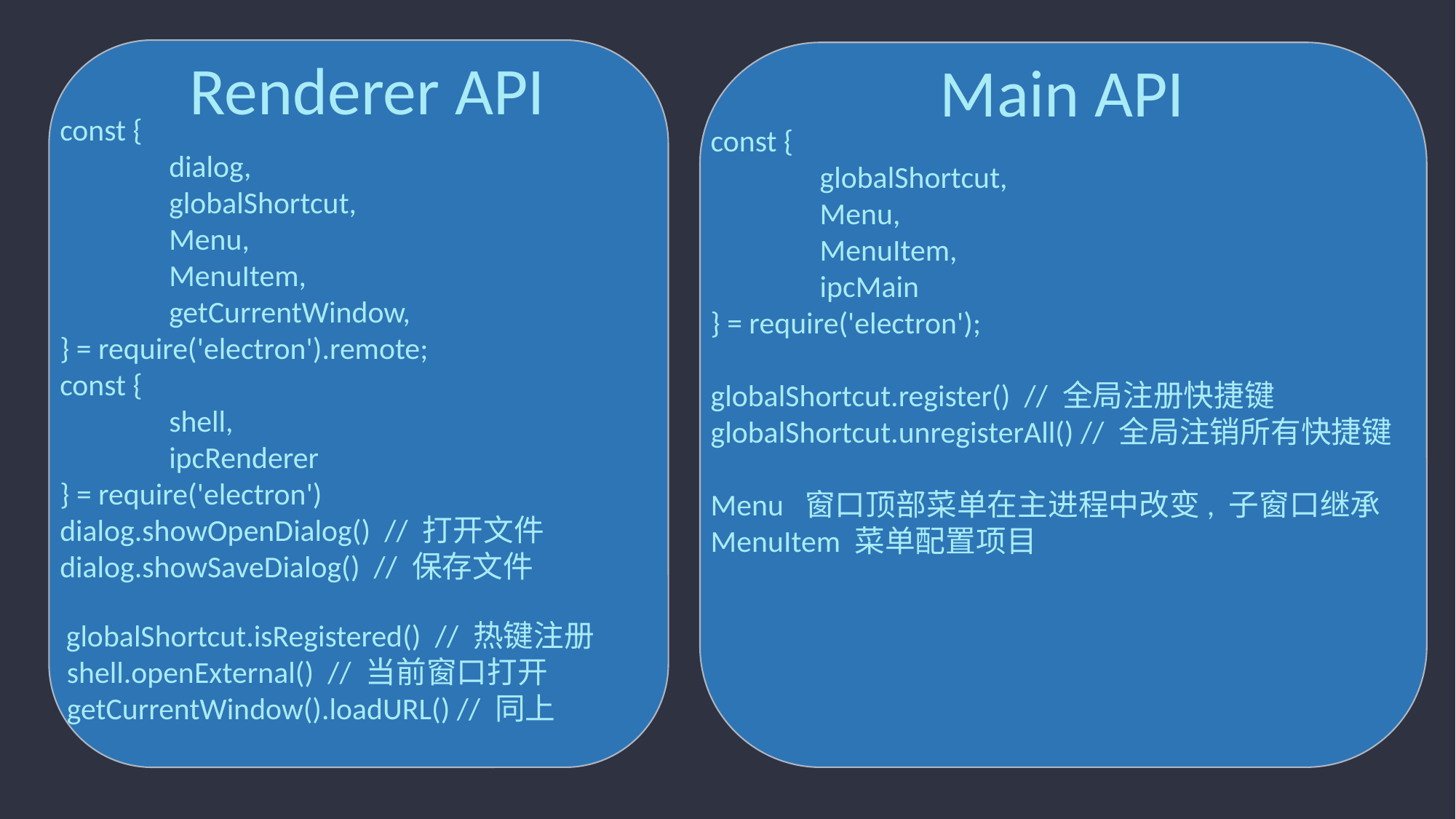

Renderer API
Main API
const {
	dialog,
	globalShortcut,
	Menu,
	MenuItem,
	getCurrentWindow,
} = require('electron').remote;
const {
	shell,
	ipcRenderer
} = require('electron')
dialog.showOpenDialog()  // 打开文件
dialog.showSaveDialog()  // 保存文件

 globalShortcut.isRegistered()  // 热键注册
 shell.openExternal()  // 当前窗口打开
 getCurrentWindow().loadURL() // 同上

const {
	globalShortcut,
	Menu,
	MenuItem,
	ipcMain
} = require('electron');

globalShortcut.register()  // 全局注册快捷键
globalShortcut.unregisterAll() // 全局注销所有快捷键

Menu  窗口顶部菜单在主进程中改变, 子窗口继承
MenuItem 菜单配置项目